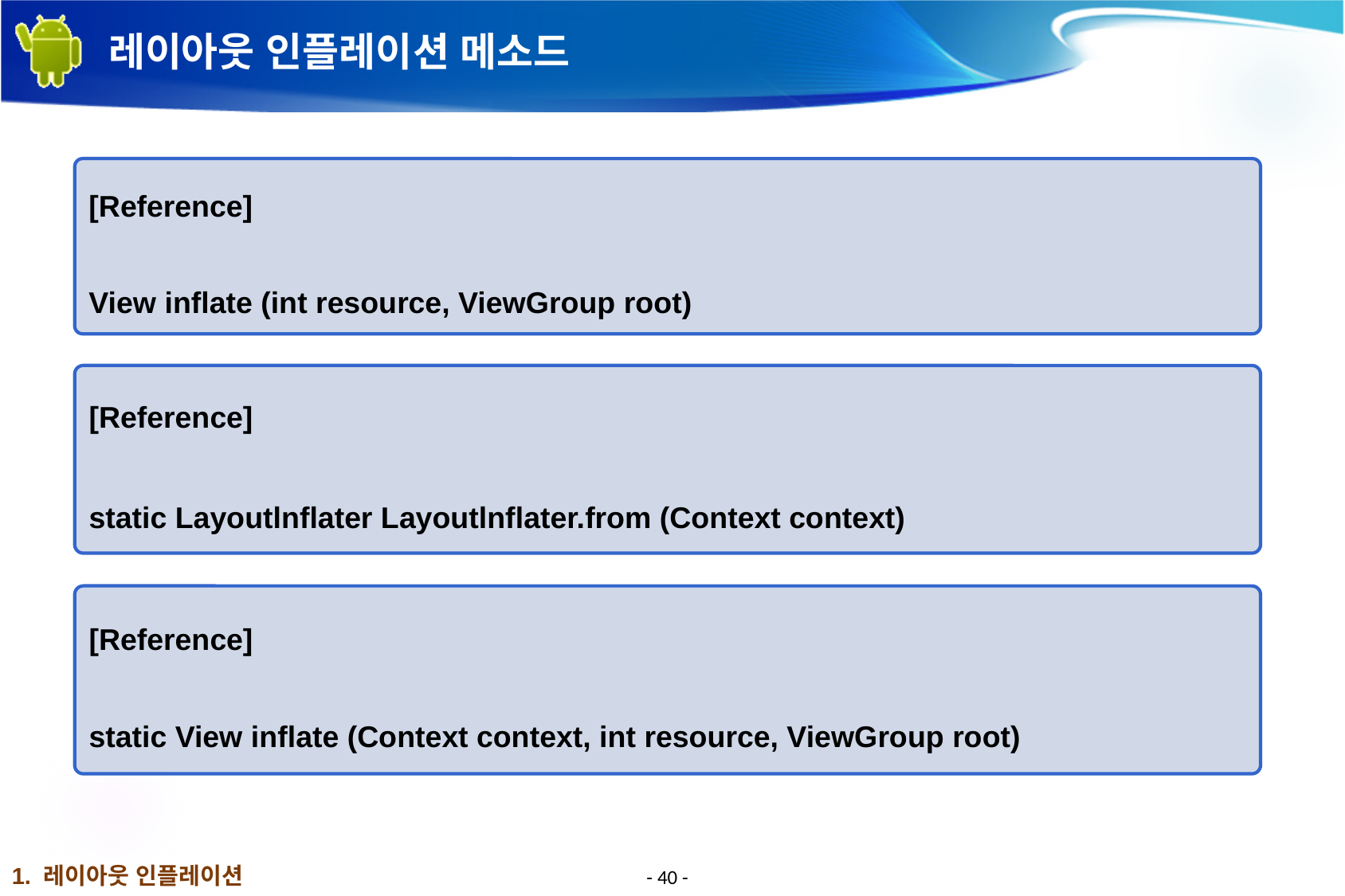

# 레이아웃 인플레이션 메소드
[Reference]

View inflate (int resource, ViewGroup root)
[Reference]

static Layoutlnflater Layoutlnflater.from (Context context)
[Reference]

static View inflate (Context context, int resource, ViewGroup root)
1. 레이아웃 인플레이션